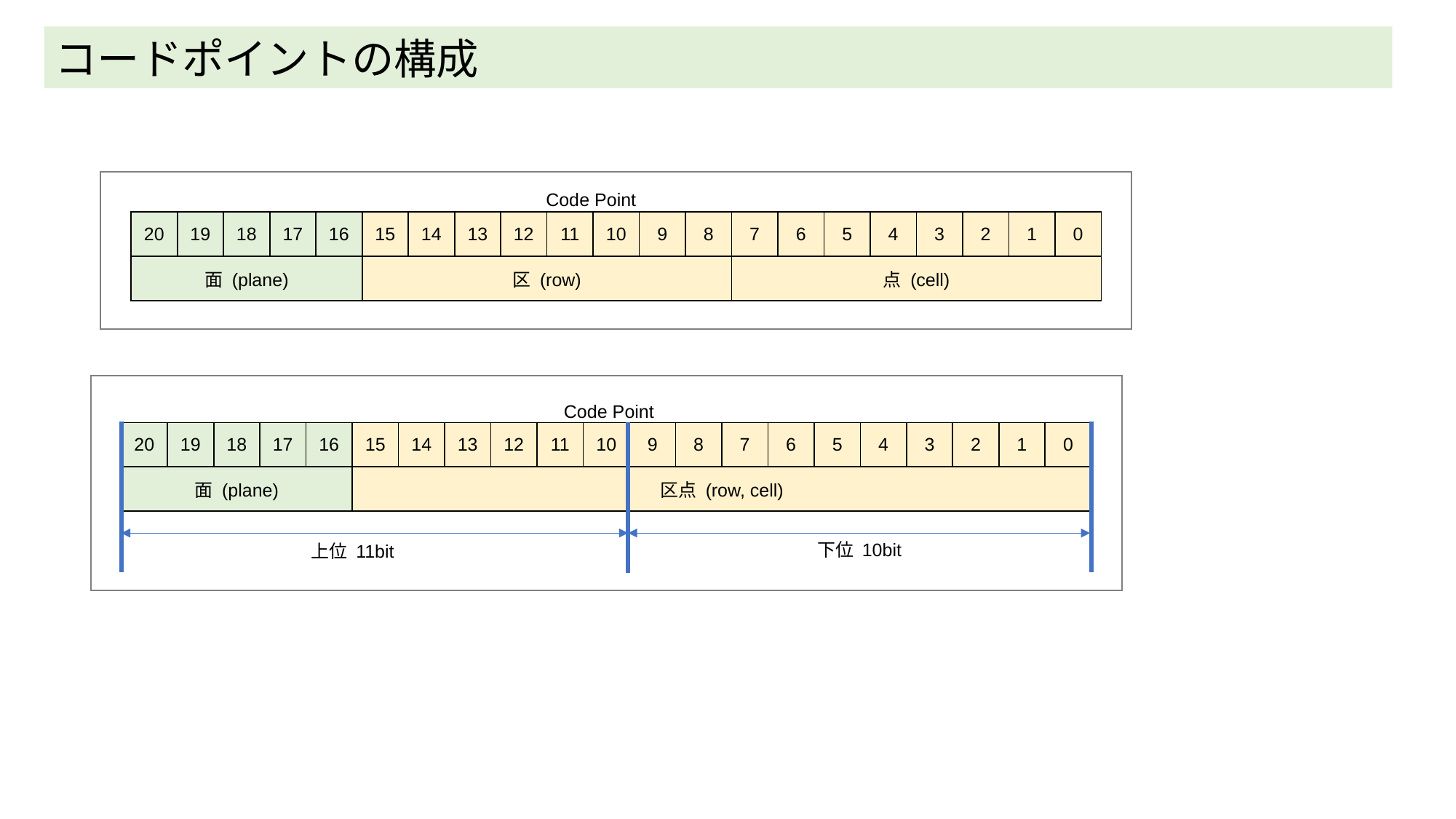

コードポイントの構成

Code Point
| 20 | 19 | 18 | 17 | 16 | 15 | 14 | 13 | 12 | 11 | 10 | 9 | 8 | 7 | 6 | 5 | 4 | 3 | 2 | 1 | 0 |
| --- | --- | --- | --- | --- | --- | --- | --- | --- | --- | --- | --- | --- | --- | --- | --- | --- | --- | --- | --- | --- |
| 面 (plane) |  |  |  |  | 区 (row) |  |  |  |  |  |  |  | 点 (cell) |  |  |  |  |  |  |  |

Code Point
| 20 | 19 | 18 | 17 | 16 | 15 | 14 | 13 | 12 | 11 | 10 | 9 | 8 | 7 | 6 | 5 | 4 | 3 | 2 | 1 | 0 |
| --- | --- | --- | --- | --- | --- | --- | --- | --- | --- | --- | --- | --- | --- | --- | --- | --- | --- | --- | --- | --- |
| 面 (plane) |  |  |  |  | 区点 (row, cell) |  |  |  |  |  |  |  |  |  |  |  |  |  |  |  |
下位 10bit
上位 11bit